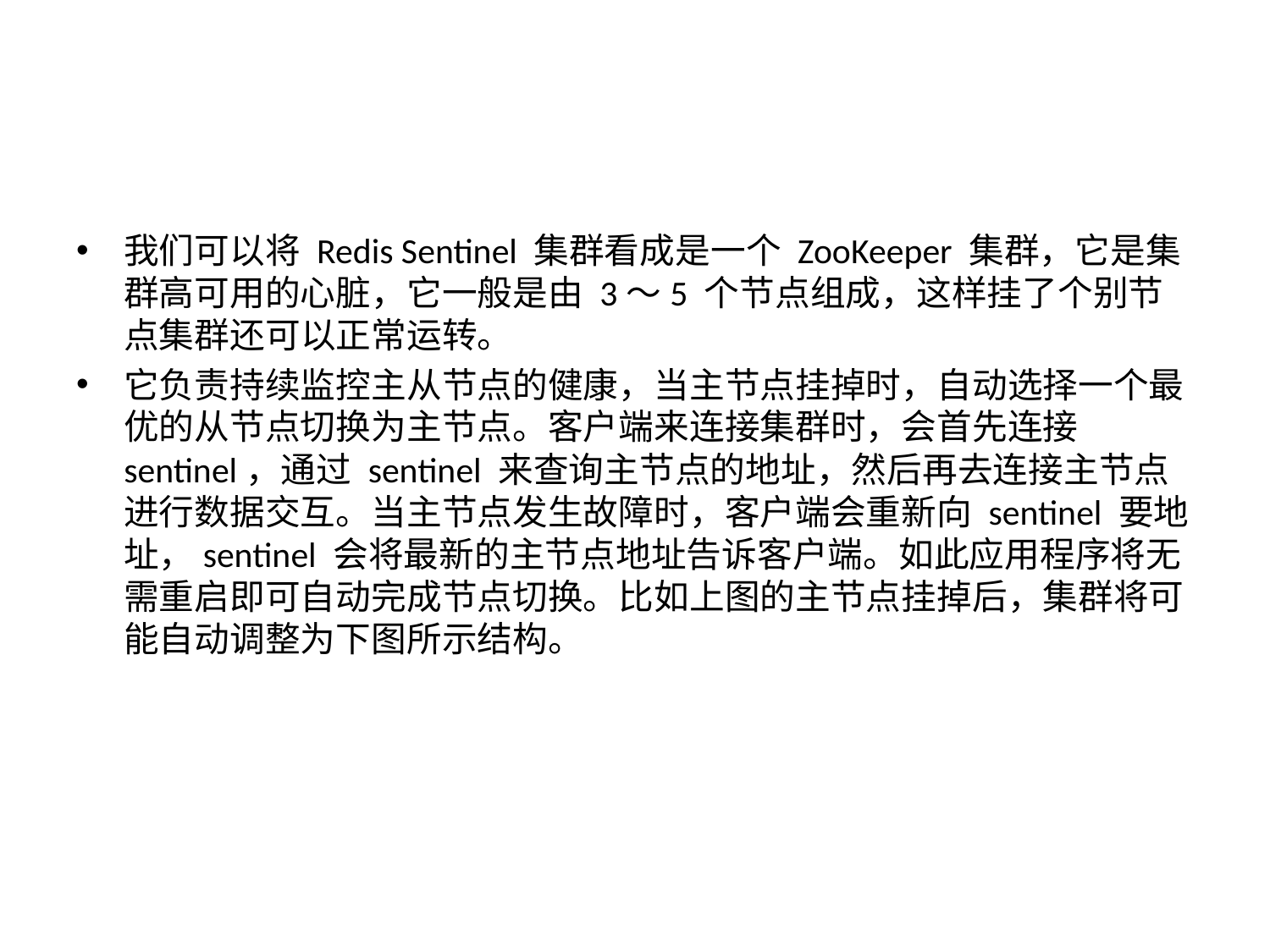

#
我们可以将 Redis Sentinel 集群看成是一个 ZooKeeper 集群，它是集群高可用的心脏，它一般是由 3～5 个节点组成，这样挂了个别节点集群还可以正常运转。
它负责持续监控主从节点的健康，当主节点挂掉时，自动选择一个最优的从节点切换为主节点。客户端来连接集群时，会首先连接 sentinel，通过 sentinel 来查询主节点的地址，然后再去连接主节点进行数据交互。当主节点发生故障时，客户端会重新向 sentinel 要地址，sentinel 会将最新的主节点地址告诉客户端。如此应用程序将无需重启即可自动完成节点切换。比如上图的主节点挂掉后，集群将可能自动调整为下图所示结构。